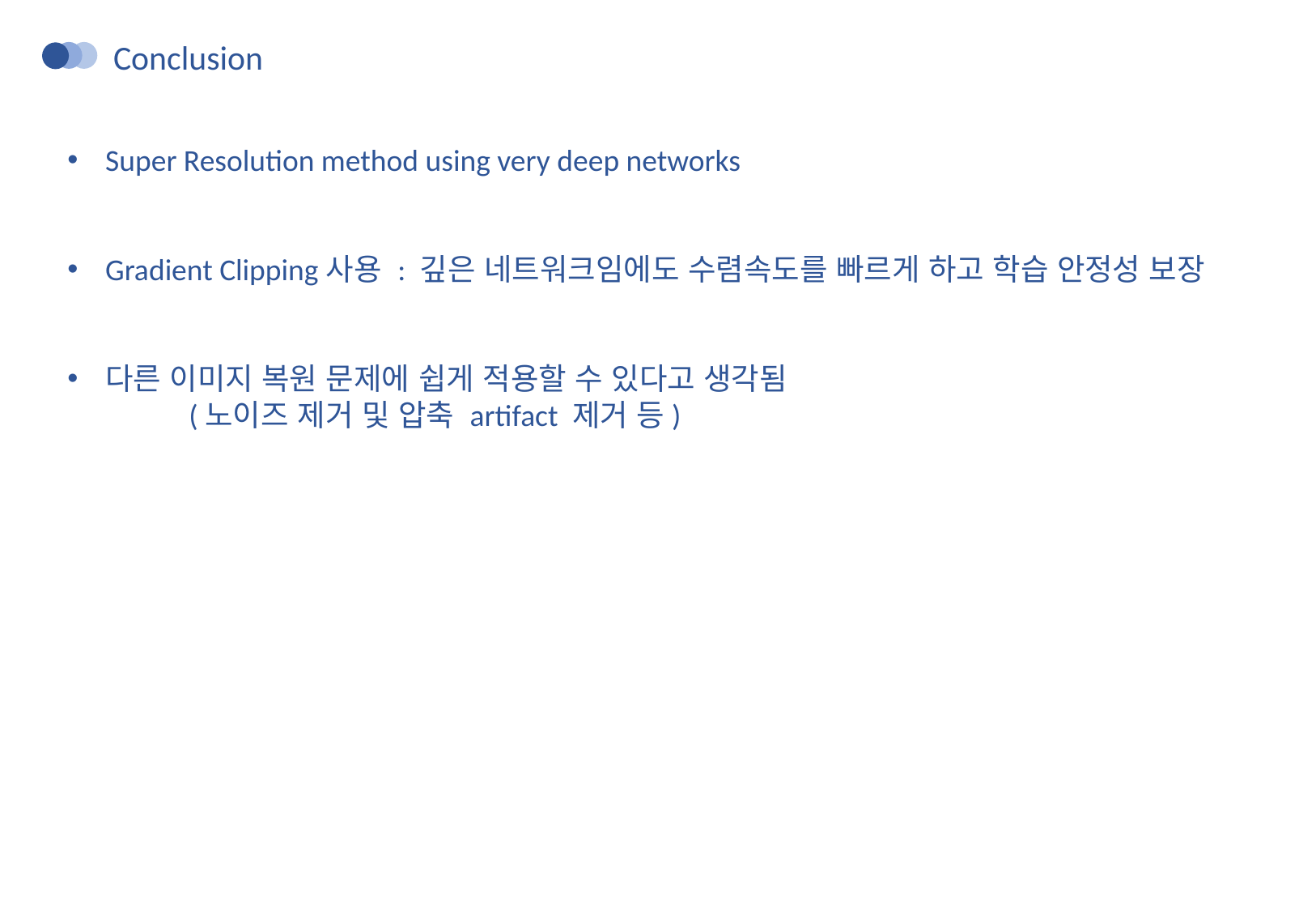

Conclusion

Super Resolution method using very deep networks

Gradient Clipping사용 : 깊은 네트워크임에도 수렴속도를 빠르게 하고 학습 안정성 보장

다른 이미지 복원 문제에 쉽게 적용할 수 있다고 생각됨
 	(노이즈 제거 및 압축 artifact 제거 등)